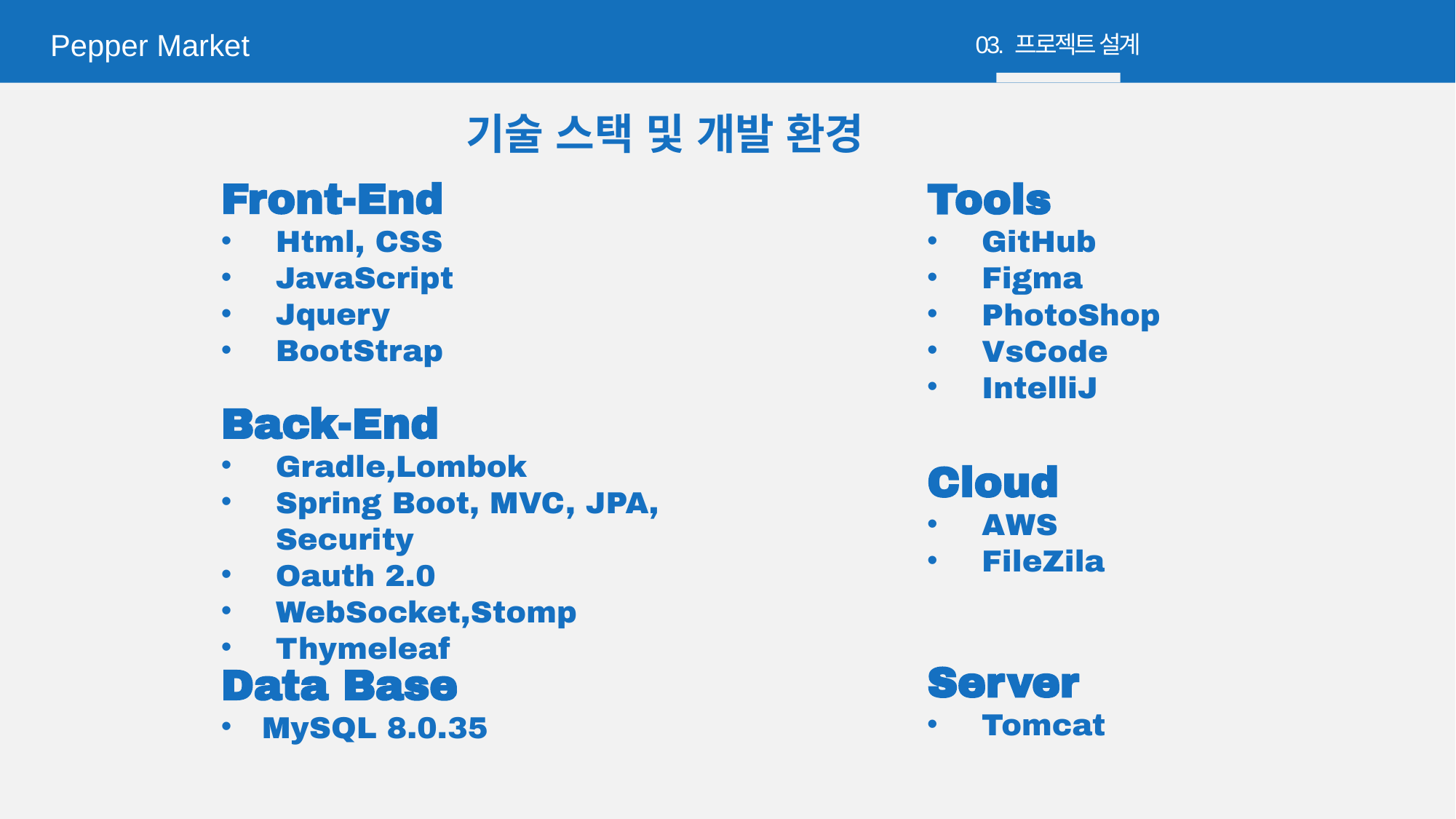

Pepper Market
03. 프로젝트 설계
Brand Logo Is Here

기술 스택 및 개발 환경
Front-End
Html, CSS
JavaScript
Jquery
BootStrap

Tools
GitHub
Figma
PhotoShop
VsCode
IntelliJ

Back-End
Gradle,Lombok
Spring Boot, MVC, JPA, Security
Oauth 2.0
WebSocket,Stomp
Thymeleaf

Cloud
AWS
FileZila
Server
Tomcat

Data Base
MySQL 8.0.35